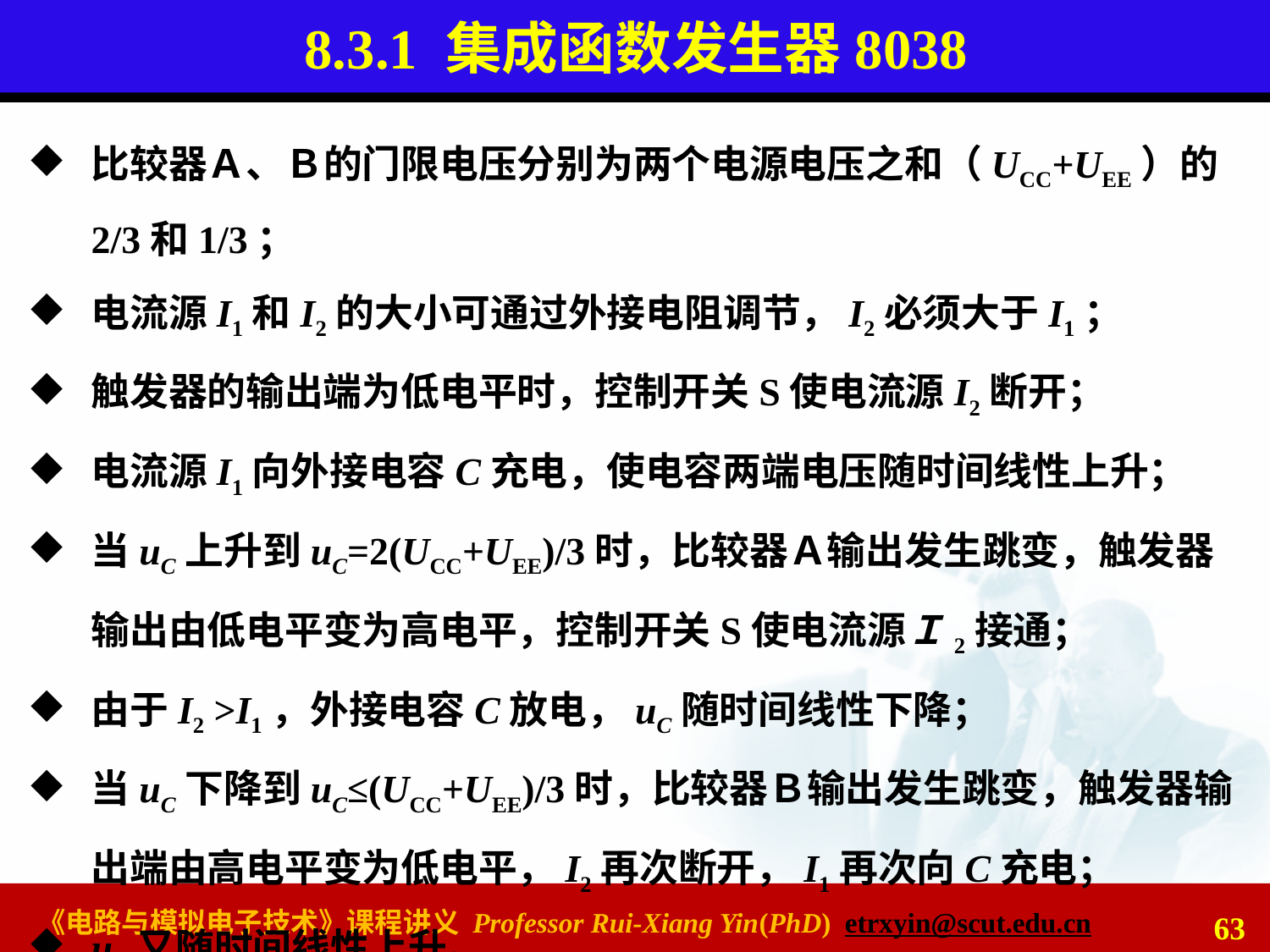

# 8.3.1 集成函数发生器8038
比较器Ａ、Ｂ的门限电压分别为两个电源电压之和（UCC+UEE）的2/3和1/3；
电流源I1和I2的大小可通过外接电阻调节，I2必须大于I1；
触发器的输出端为低电平时，控制开关S使电流源I2断开；
电流源I1向外接电容C充电，使电容两端电压随时间线性上升；
当uC上升到uC=2(UCC+UEE)/3时，比较器Ａ输出发生跳变，触发器输出由低电平变为高电平，控制开关S使电流源Ｉ2接通；
由于I2 >I1，外接电容C放电，uC随时间线性下降；
当uC下降到uC≤(UCC+UEE)/3时，比较器Ｂ输出发生跳变，触发器输出端由高电平变为低电平，I2再次断开，I1再次向C充电；
uC又随时间线性上升。
63